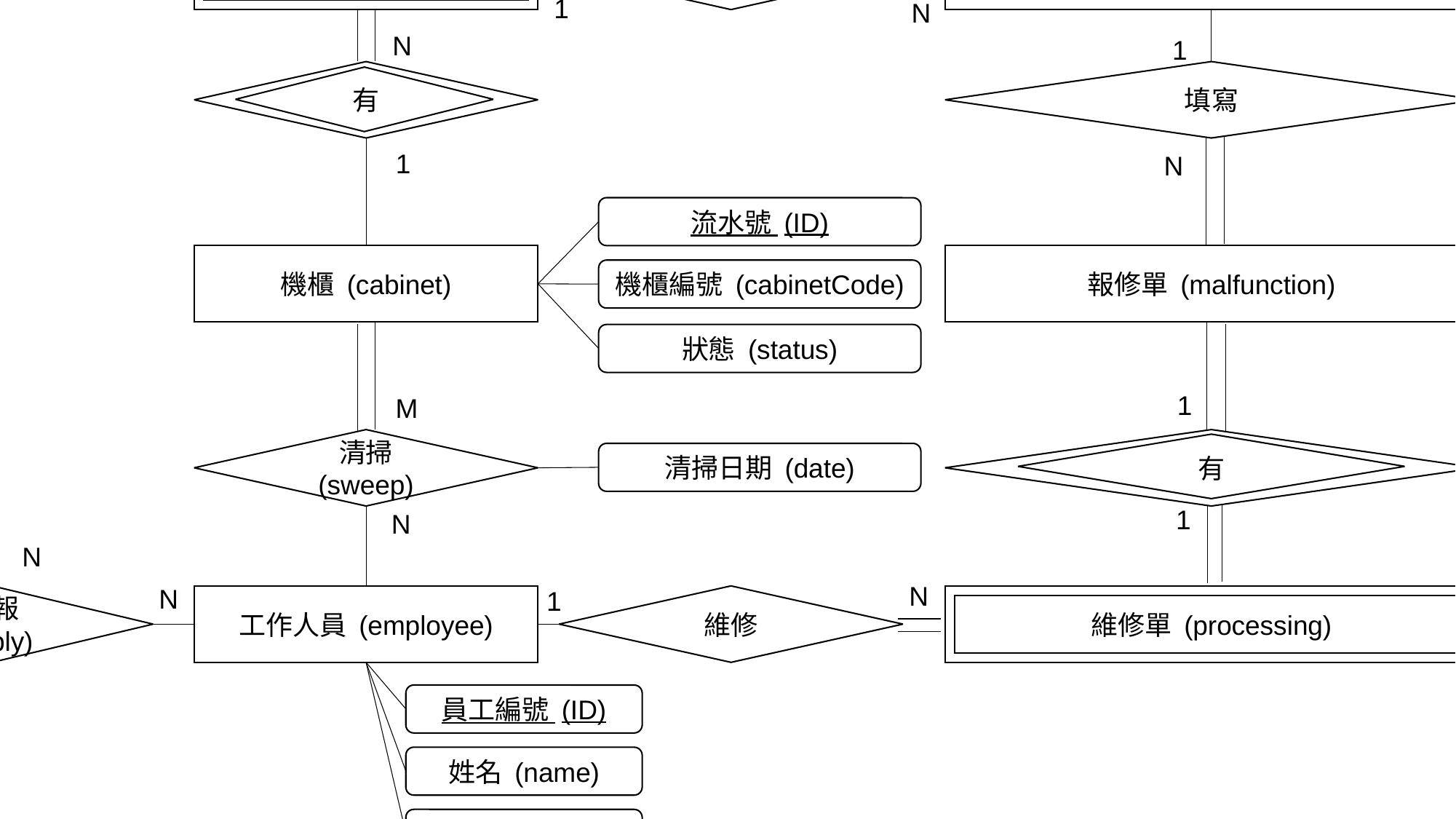

流水號 (ID)
角色 (_role)
名稱 (name)
M
權限 (_account_role)
N
流水號 (ID)
流水號 (ID)
帳戶 (_account)
密碼 (password)
交換器代號 (switchCode)
1
狀態 (status)
申請
規格 (specification)
流水號 (ID)
1
流水號 (ID)
名稱 (name)
欄位控制(_coloption)

交換器 (switch)
公告
住宿生 (boarder)
學號 (studentCode)
1
N
型態 (name)
姓名 (name)
N
1
值 (name)
有
填寫

單號 (ID)
寢室編號 (roomNum)
1
N
流水號 (ID)
寢室床號 (bedNum)

機櫃 (cabinet)
報修單 (malfunction)
報修日期 (date)
機櫃編號 (cabinetCode)
報修事項 (matter)
狀態 (status)
狀況描述 (desc)
1
M
清掃 (sweep)
有

流水號 (ID)
方便維修時段 (time)
清掃日期 (date)

1
N
廠商代號 (vendorCode)
流水號 (ID)
N
名稱 (name)
維修日期 (date)
N
N
1
1
廠商 (vendor)
申報 (apply)
工作人員 (employee)
維修

維修單 (processing)
電話 (tel)
維修結果 (result)
申報日期 (date)
員工編號 (ID)
電子信箱 (email)
處理內容 (detail)
送修日期 (repair_date)
姓名 (name)
地址 (addr)
維護說明 (desc)
身分證 (IDcard)